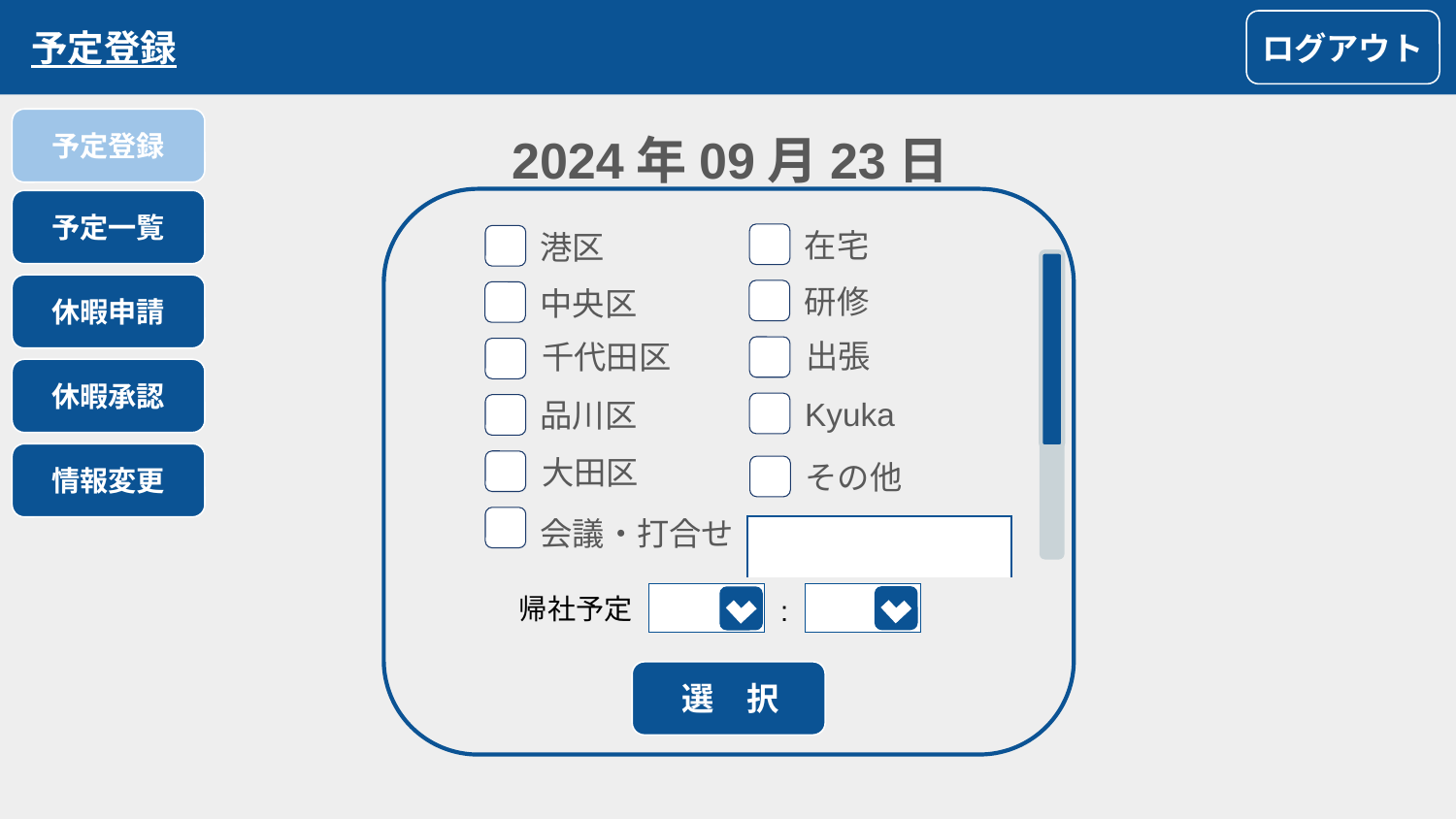

予定登録

ログアウト

予定登録
2024年09月23日
AM

予定一覧
在宅

研修

出張

Kyuka

その他

港区

中央区

千代田区

品川区

大田区

会議・打合せ

休暇申請

休暇承認
PM

情報変更
|  |
| --- |
固定メンバーへ反映

帰社予定
:

反映メンバー選択

選　択

登　録